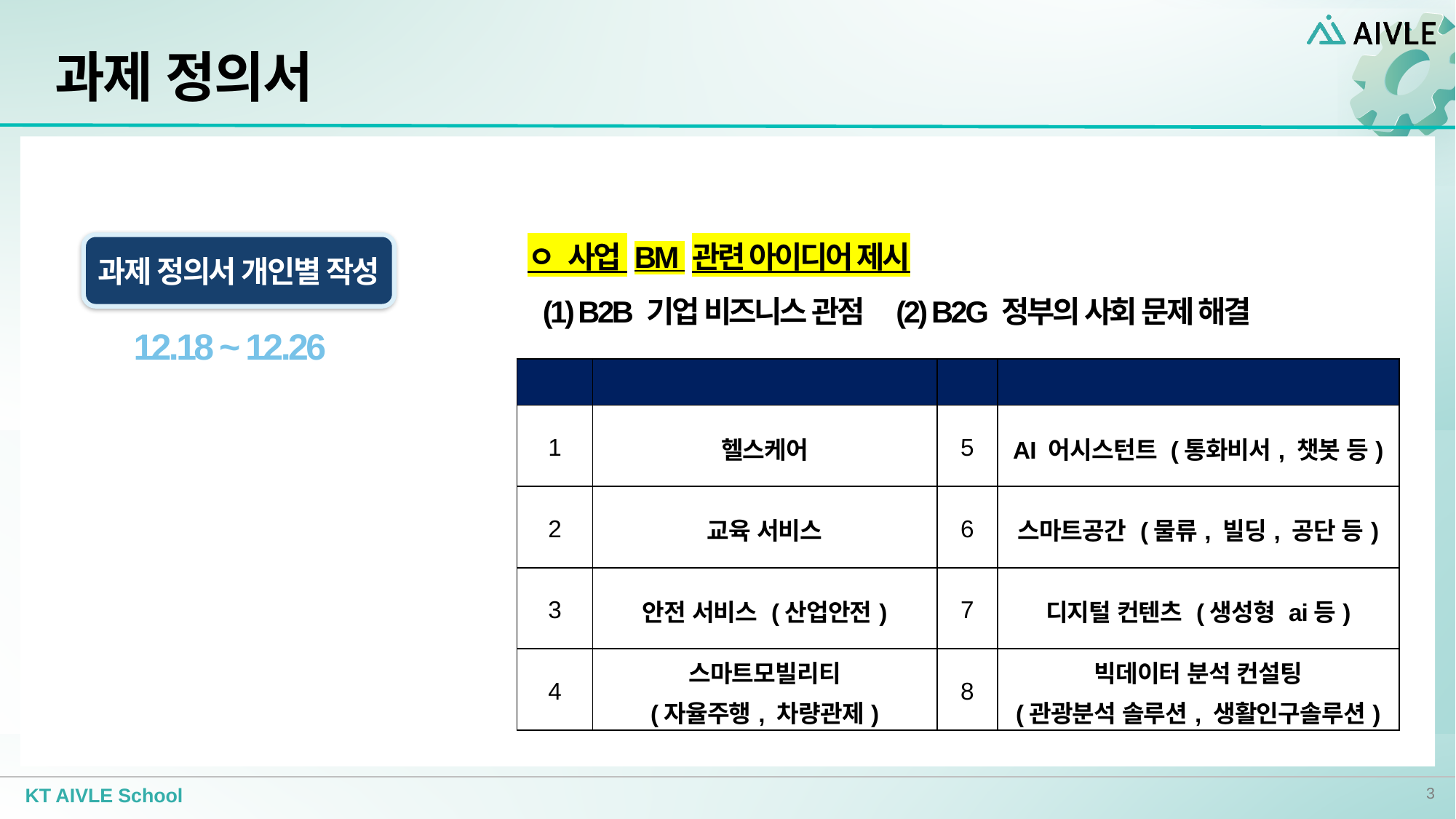

# 과제 정의서
ㅇ  사업 BM 관련 아이디어 제시
   (1) B2B 기업 비즈니스 관점    (2) B2G 정부의 사회 문제 해결
과제 정의서 개인별 작성

12.18 ~ 12.26
| 구분 | BM | 구분 | BM |
| --- | --- | --- | --- |
| 1 | 헬스케어 | 5 | AI 어시스턴트 (통화비서, 챗봇 등) |
| 2 | 교육 서비스 | 6 | 스마트공간 (물류, 빌딩, 공단 등) |
| 3 | 안전 서비스 (산업안전) | 7 | 디지털 컨텐츠 (생성형 ai등) |
| 4 | 스마트모빌리티 (자율주행, 차량관제) | 8 | 빅데이터 분석 컨설팅 (관광분석 솔루션, 생활인구솔루션) |